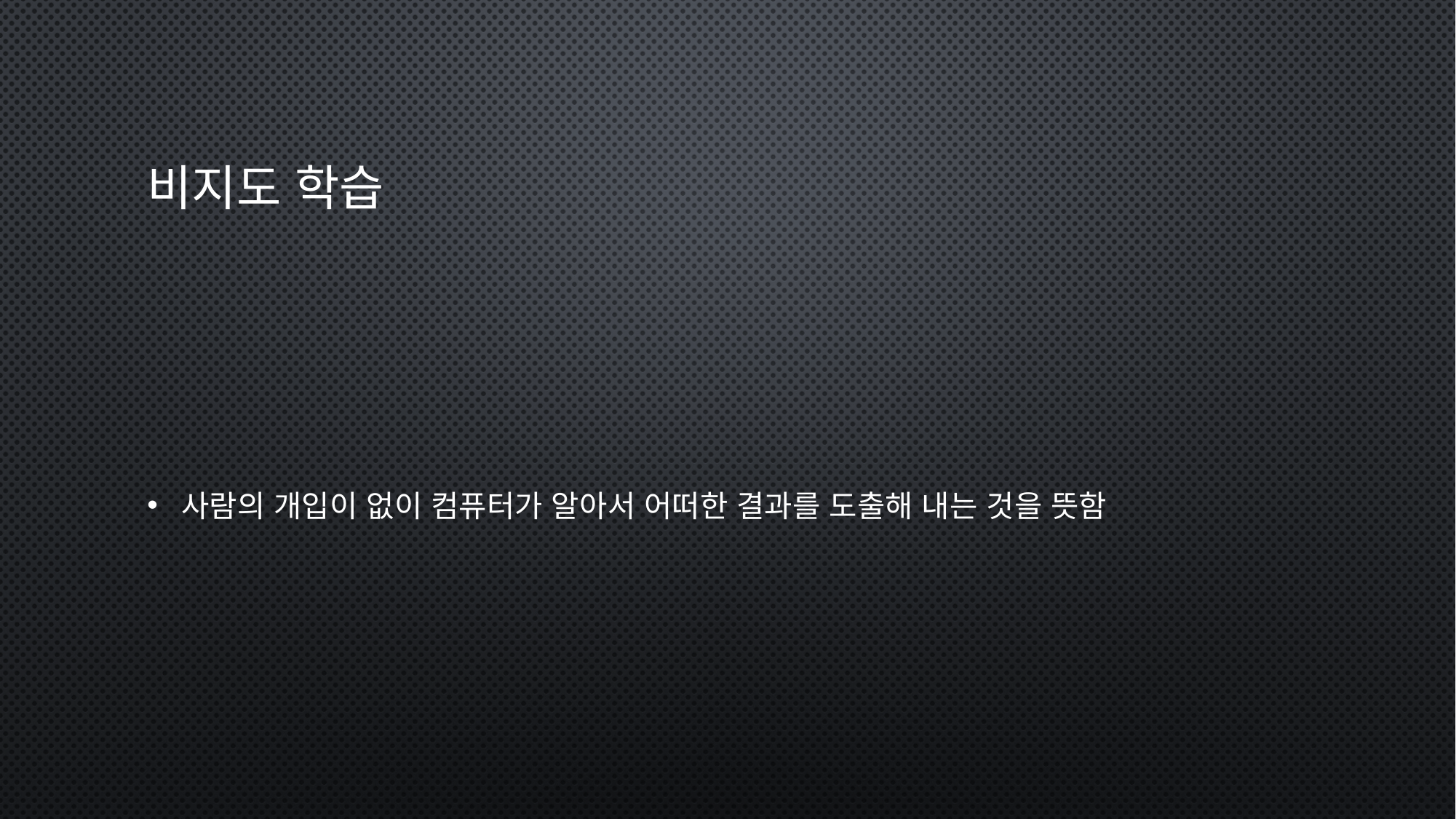

# 비지도 학습
사람의 개입이 없이 컴퓨터가 알아서 어떠한 결과를 도출해 내는 것을 뜻함